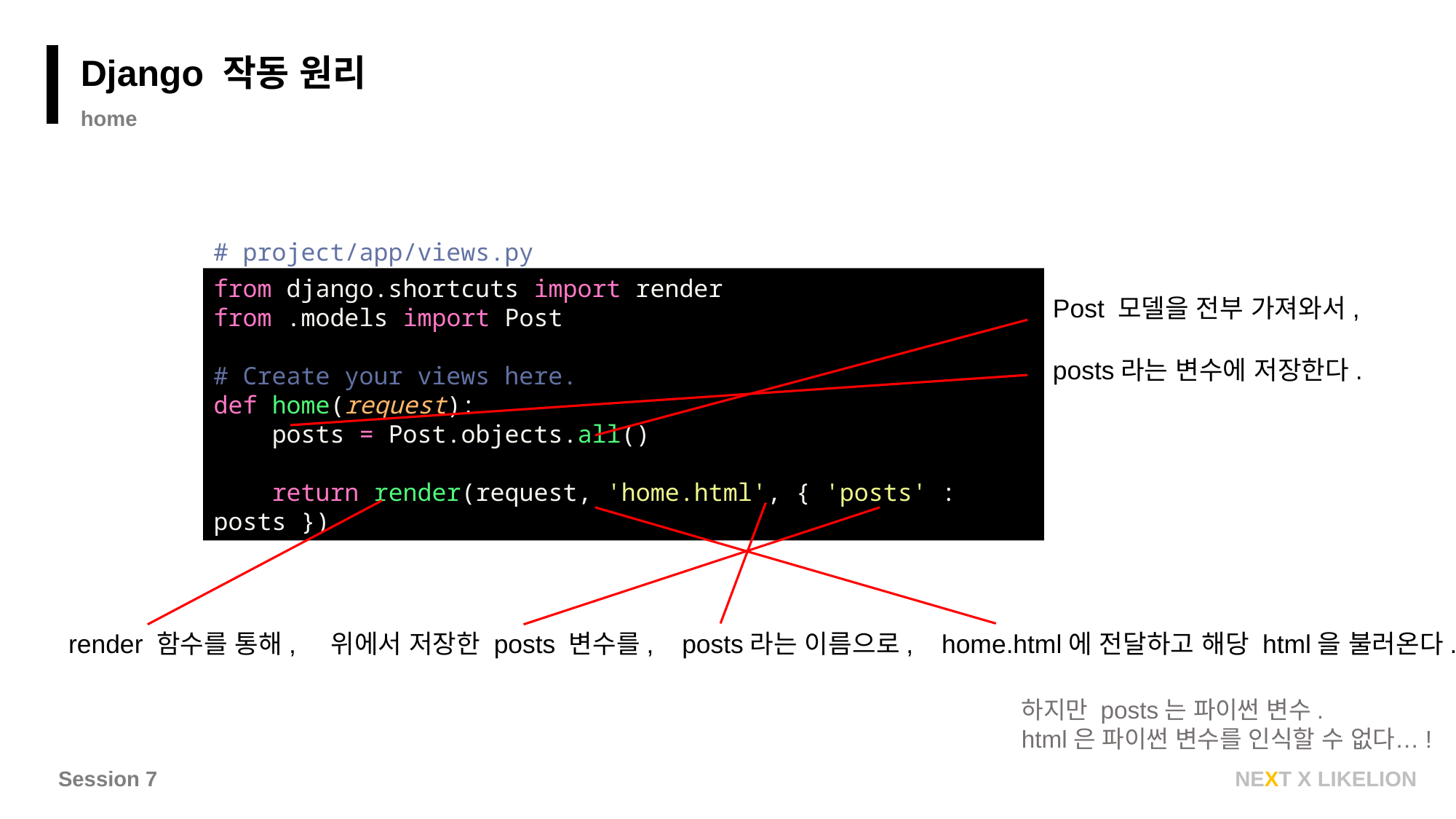

Django 작동 원리

home
# project/app/views.py
from django.shortcuts import render
from .models import Post

# Create your views here.
def home(request):
    posts = Post.objects.all()

    return render(request, 'home.html', { 'posts' : posts })
Post 모델을 전부 가져와서,

posts라는 변수에 저장한다.
render 함수를 통해,    위에서 저장한 posts 변수를,    posts라는 이름으로,    home.html에 전달하고 해당 html을 불러온다.
하지만 posts는 파이썬 변수.
html은 파이썬 변수를 인식할 수 없다…!
Session 7
NEXT X LIKELION